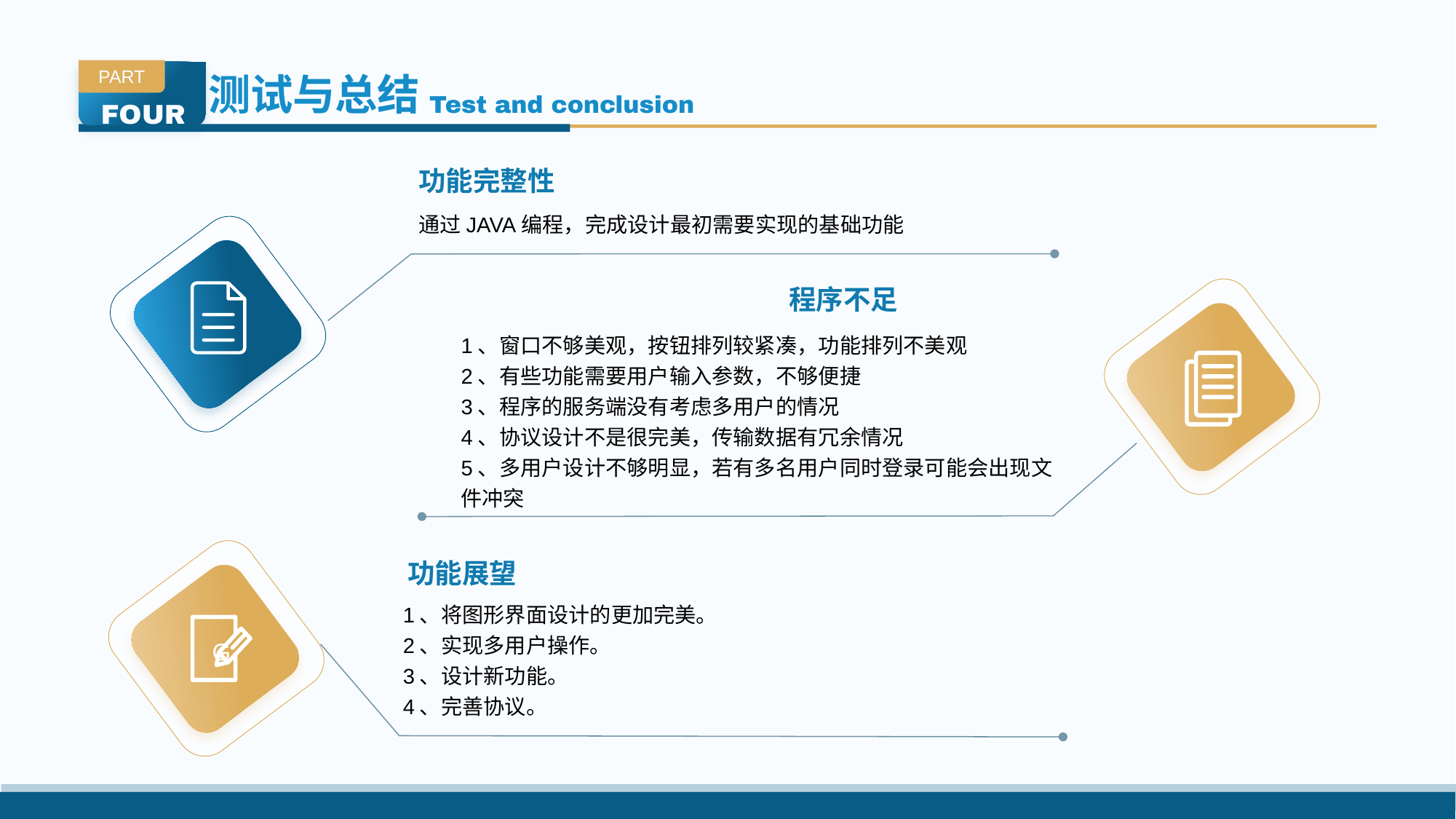

# 测试与总结
Test and conclusion

FOUR
功能完整性
通过JAVA编程，完成设计最初需要实现的基础功能

程序不足
1、窗口不够美观，按钮排列较紧凑，功能排列不美观
2、有些功能需要用户输入参数，不够便捷
3、程序的服务端没有考虑多用户的情况
4、协议设计不是很完美，传输数据有冗余情况
5、多用户设计不够明显，若有多名用户同时登录可能会出现文件冲突

功能展望
1、将图形界面设计的更加完美。
2、实现多用户操作。
3、设计新功能。
4、完善协议。

G